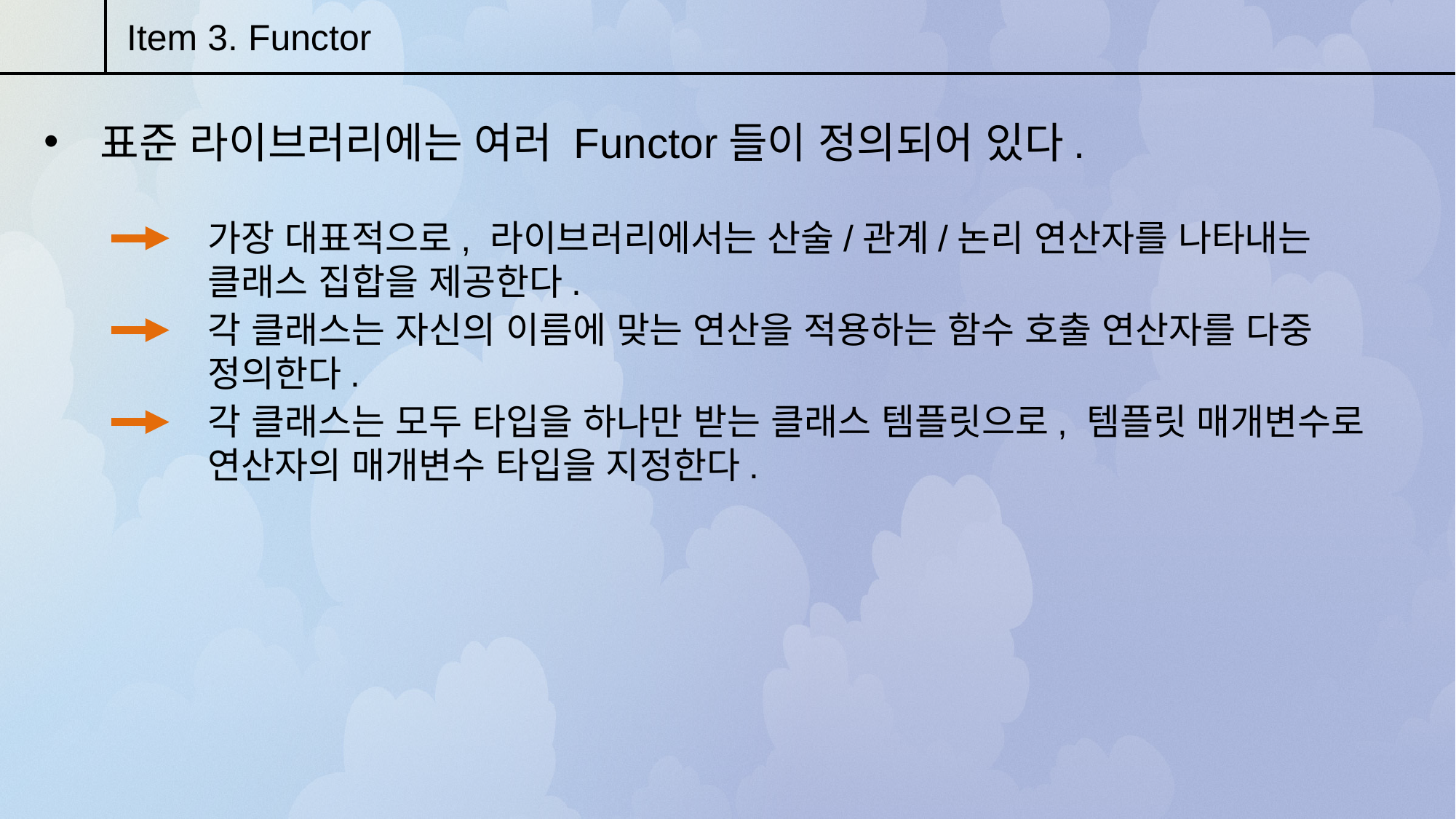

Item 3. Functor
 표준 라이브러리에는 여러 Functor들이 정의되어 있다.
가장 대표적으로, 라이브러리에서는 산술/관계/논리 연산자를 나타내는 클래스 집합을 제공한다.
각 클래스는 자신의 이름에 맞는 연산을 적용하는 함수 호출 연산자를 다중 정의한다.
각 클래스는 모두 타입을 하나만 받는 클래스 템플릿으로, 템플릿 매개변수로 연산자의 매개변수 타입을 지정한다.